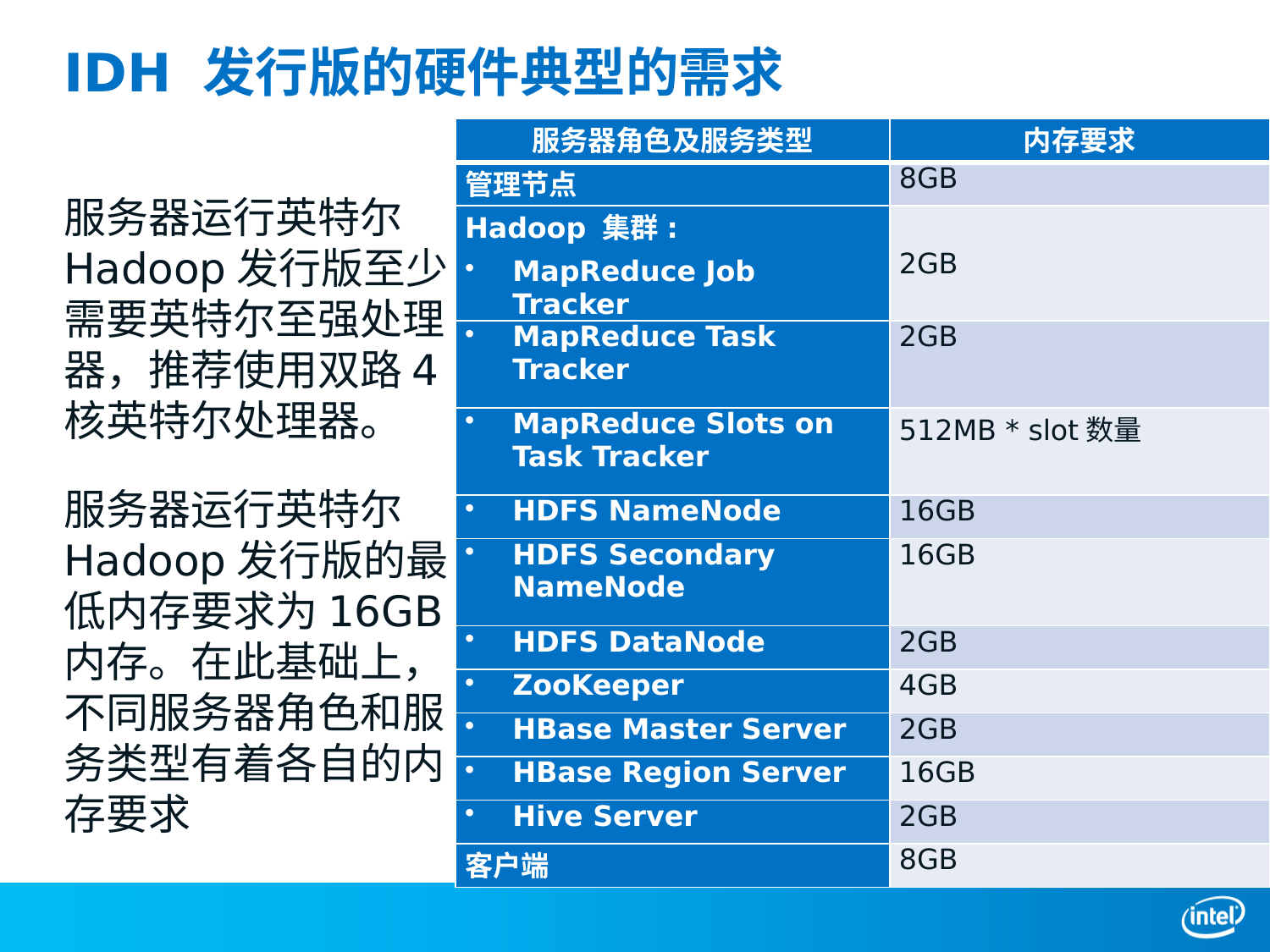

# IDH 发行版的硬件典型的需求
| 服务器角色及服务类型 | 内存要求 |
| --- | --- |
| 管理节点 | 8GB |
| Hadoop 集群: MapReduce Job Tracker | 2GB |
| MapReduce Task Tracker | 2GB |
| MapReduce Slots on Task Tracker | 512MB \* slot数量 |
| HDFS NameNode | 16GB |
| HDFS Secondary NameNode | 16GB |
| HDFS DataNode | 2GB |
| ZooKeeper | 4GB |
| HBase Master Server | 2GB |
| HBase Region Server | 16GB |
| Hive Server | 2GB |
| 客户端 | 8GB |
服务器运行英特尔Hadoop发行版至少需要英特尔至强处理器，推荐使用双路4核英特尔处理器。
服务器运行英特尔Hadoop发行版的最低内存要求为16GB内存。在此基础上，不同服务器角色和服务类型有着各自的内存要求